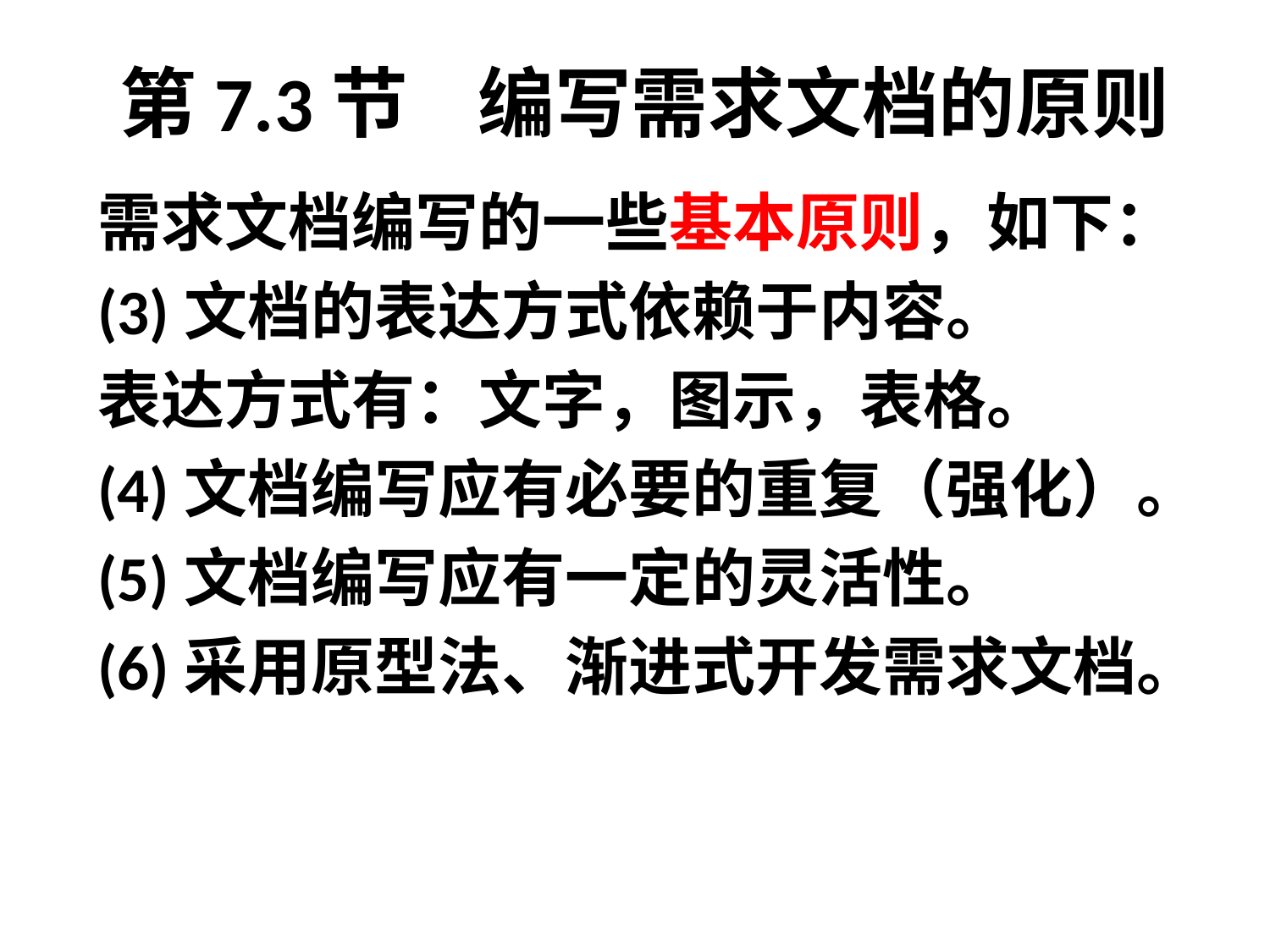

# 第7.3节    编写需求文档的原则
需求文档编写的一些基本原则，如下：
(3)文档的表达方式依赖于内容。
表达方式有：文字，图示，表格。
(4)文档编写应有必要的重复（强化）。
(5)文档编写应有一定的灵活性。
(6)采用原型法、渐进式开发需求文档。